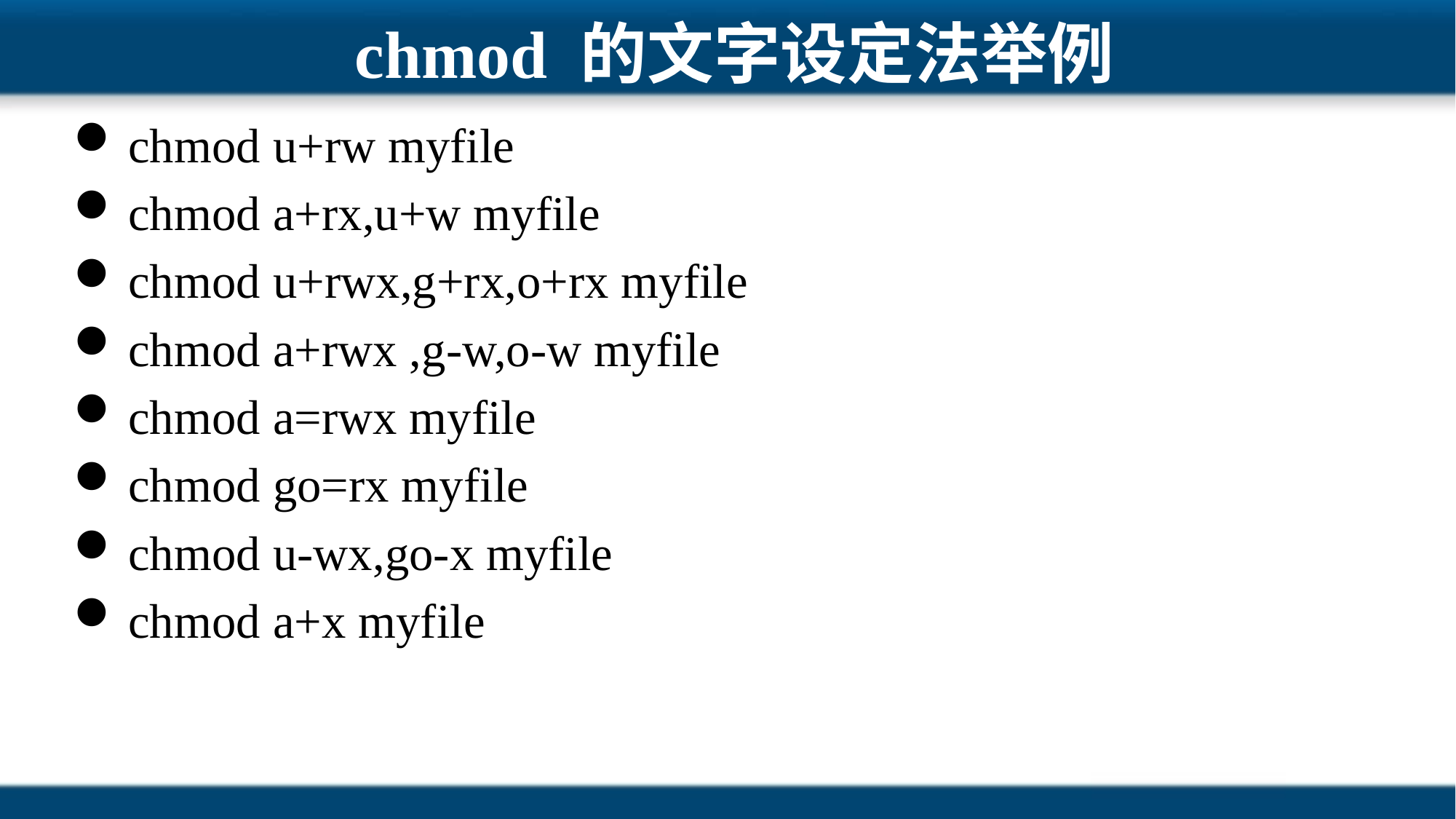

# chmod 的文字设定法举例
chmod u+rw myfile
chmod a+rx,u+w myfile
chmod u+rwx,g+rx,o+rx myfile
chmod a+rwx ,g-w,o-w myfile
chmod a=rwx myfile
chmod go=rx myfile
chmod u-wx,go-x myfile
chmod a+x myfile